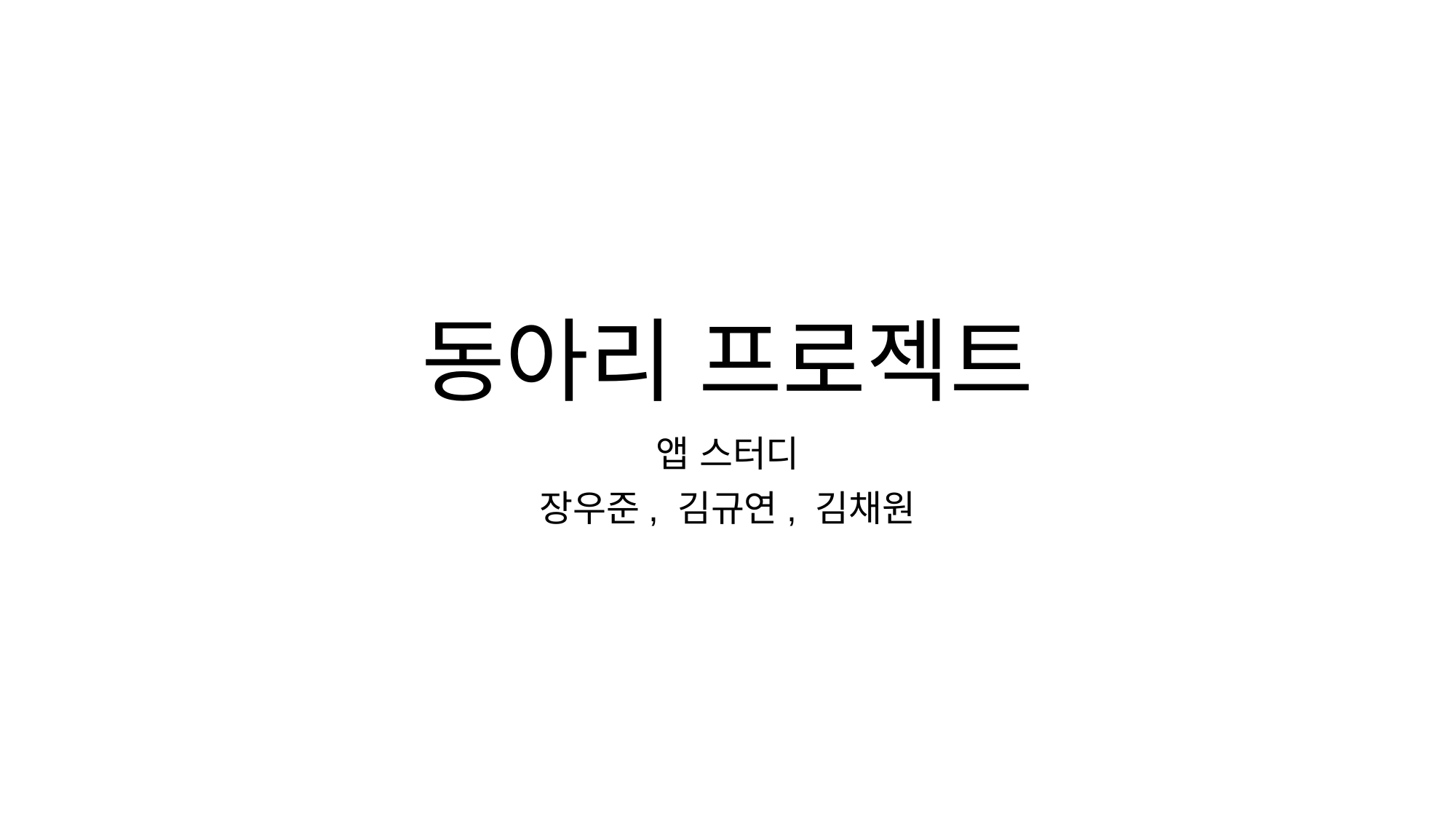

# 동아리 프로젝트
앱 스터디
장우준, 김규연, 김채원